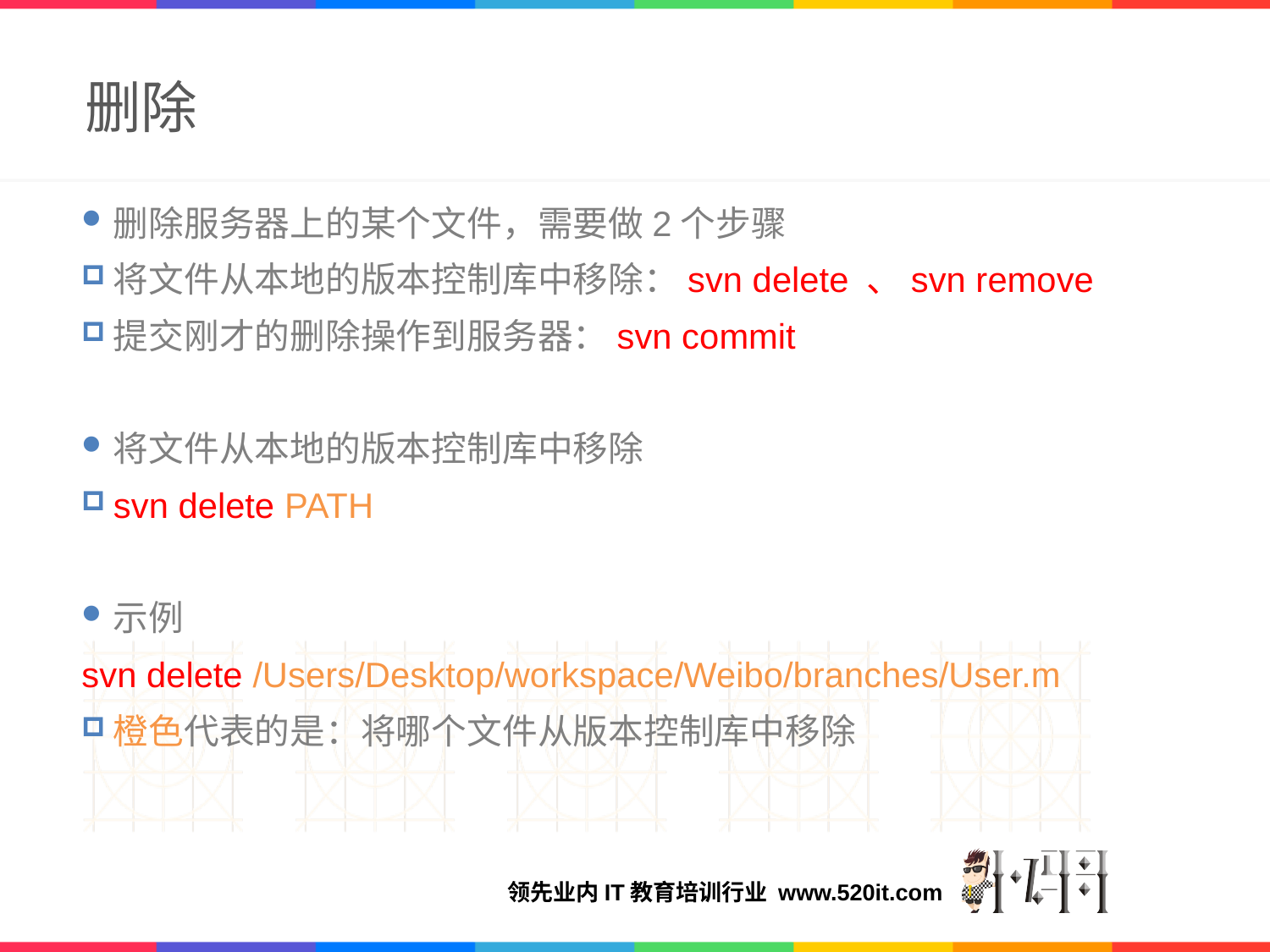

# 删除
删除服务器上的某个文件，需要做2个步骤
将文件从本地的版本控制库中移除：svn delete 、svn remove
提交刚才的删除操作到服务器：svn commit

将文件从本地的版本控制库中移除
svn delete PATH

示例
svn delete /Users/Desktop/workspace/Weibo/branches/User.m
橙色代表的是：将哪个文件从版本控制库中移除